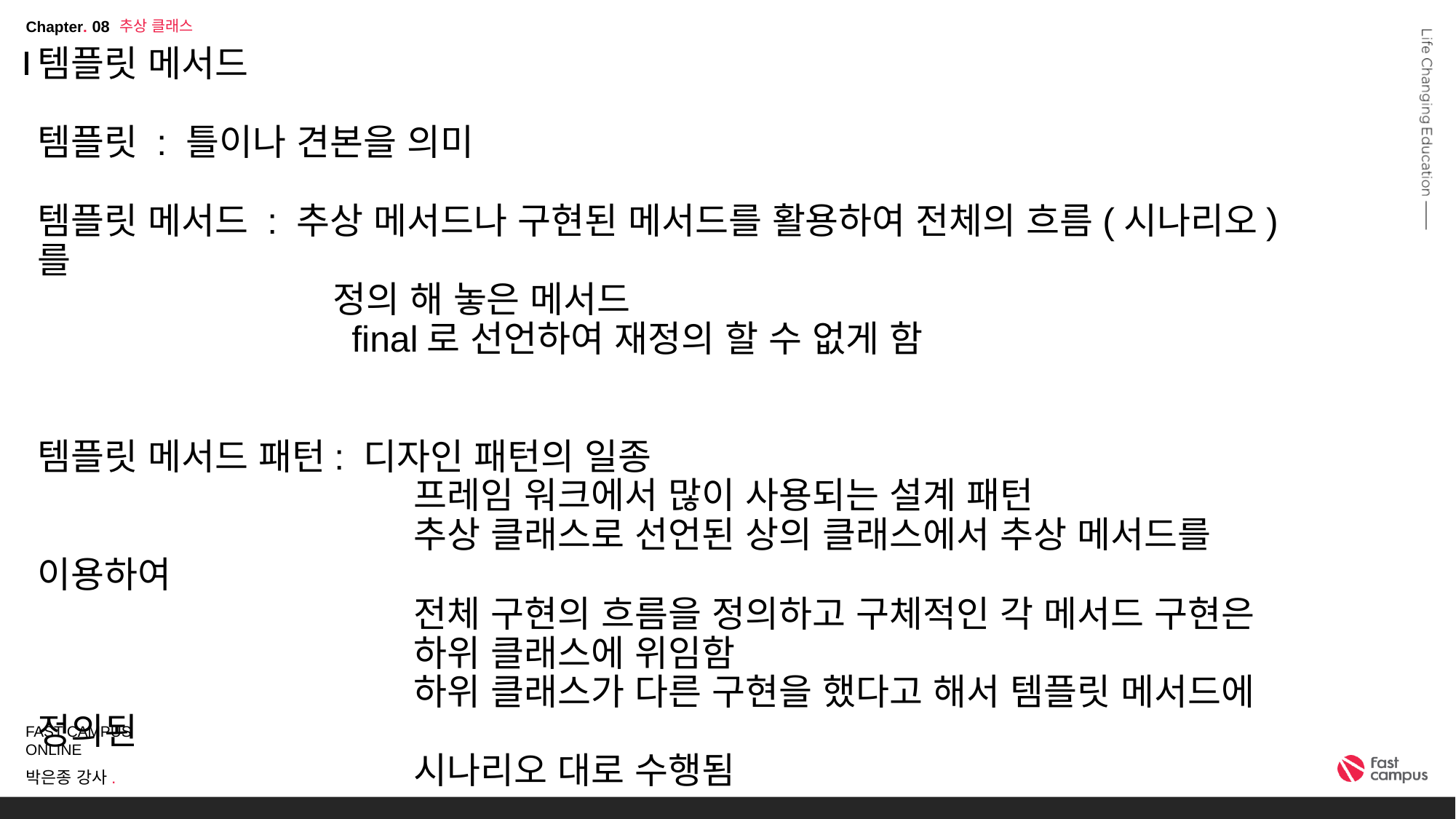

추상 클래스
08
# 템플릿 메서드 템플릿 : 틀이나 견본을 의미 템플릿 메서드 : 추상 메서드나 구현된 메서드를 활용하여 전체의 흐름(시나리오)를 정의 해 놓은 메서드 final로 선언하여 재정의 할 수 없게 함 템플릿 메서드 패턴: 디자인 패턴의 일종 프레임 워크에서 많이 사용되는 설계 패턴 추상 클래스로 선언된 상의 클래스에서 추상 메서드를 이용하여 전체 구현의 흐름을 정의하고 구체적인 각 메서드 구현은 하위 클래스에 위임함 하위 클래스가 다른 구현을 했다고 해서 템플릿 메서드에 정의된 시나리오 대로 수행됨